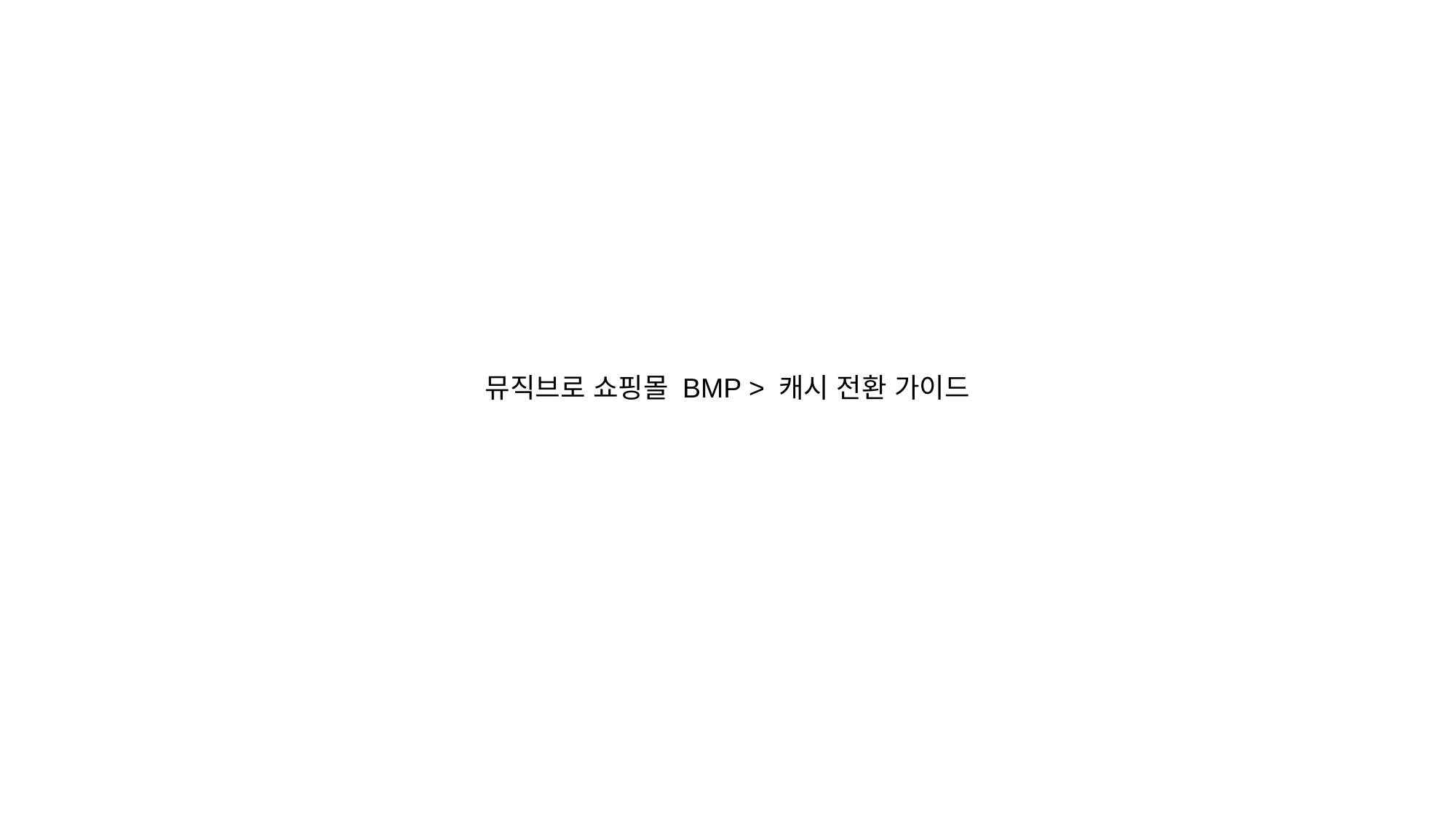

뮤직브로 쇼핑몰 BMP > 캐시 전환 가이드